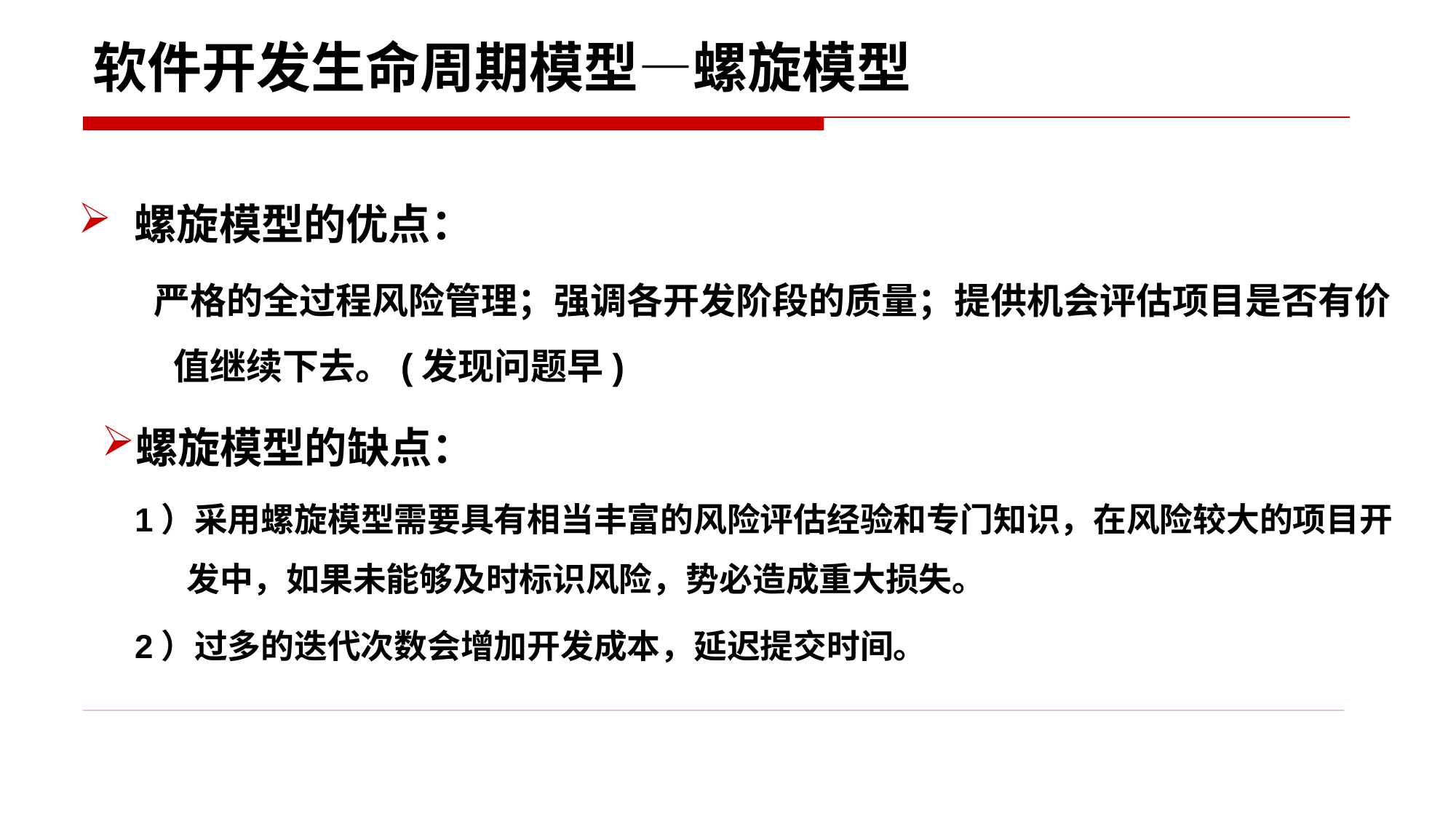

软件开发生命周期模型—螺旋模型
螺旋模型的优点：
严格的全过程风险管理；强调各开发阶段的质量；提供机会评估项目是否有价值继续下去。(发现问题早)
螺旋模型的缺点：
1）采用螺旋模型需要具有相当丰富的风险评估经验和专门知识，在风险较大的项目开发中，如果未能够及时标识风险，势必造成重大损失。
2）过多的迭代次数会增加开发成本，延迟提交时间。

优点：严格的全过程风险管理；强调各开发阶段的质量；提供机会评估项目是否有价值继续下去。(发现问题早)